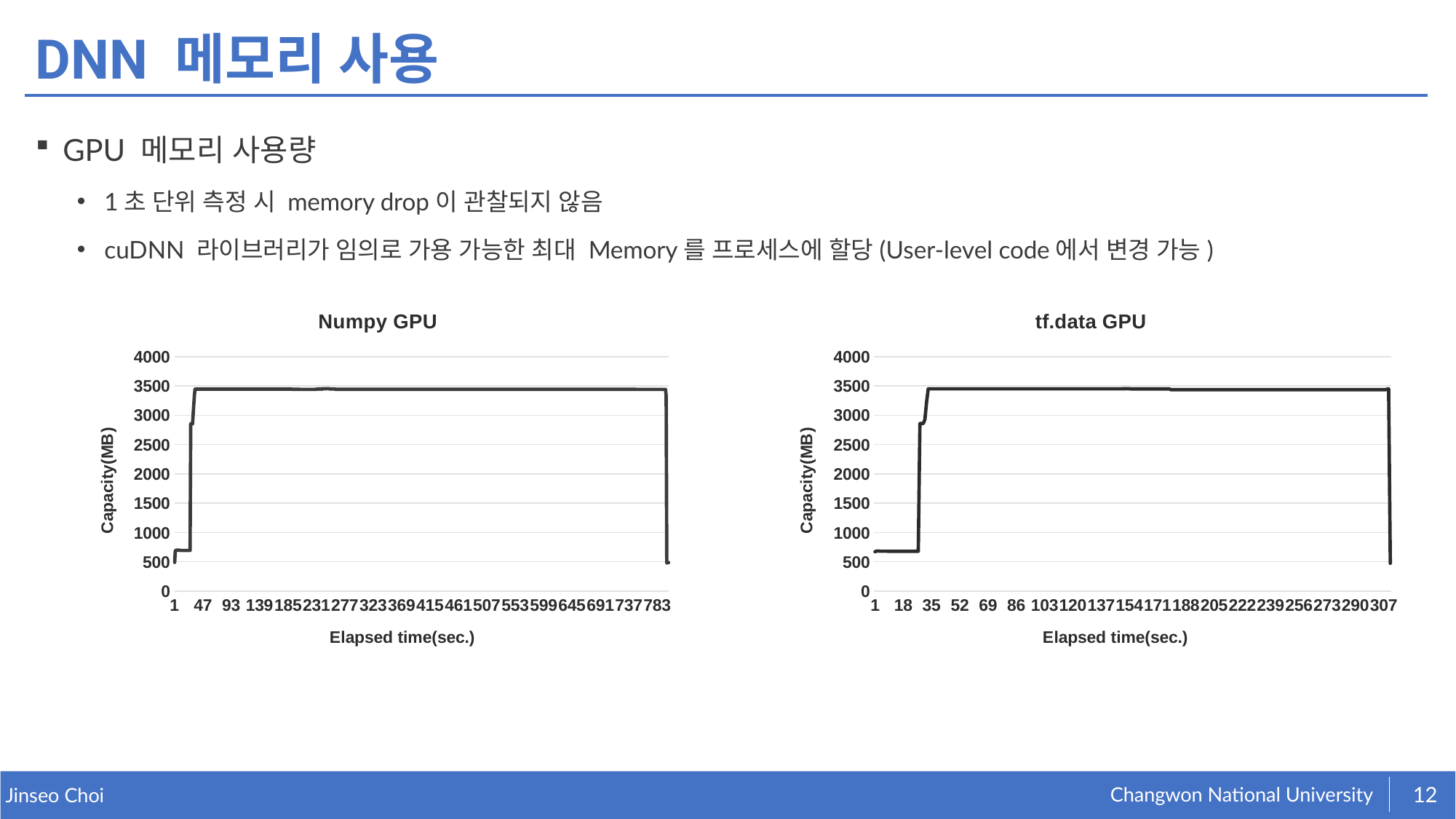

# DNN 메모리 사용
GPU 메모리 사용량
1초 단위 측정 시 memory drop이 관찰되지 않음
cuDNN 라이브러리가 임의로 가용 가능한 최대 Memory를 프로세스에 할당(User-level code에서 변경 가능)

### Chart: Numpy GPU

| Category |  |
|---|---|

### Chart: tf.data GPU

| Category |  |
|---|---|
12